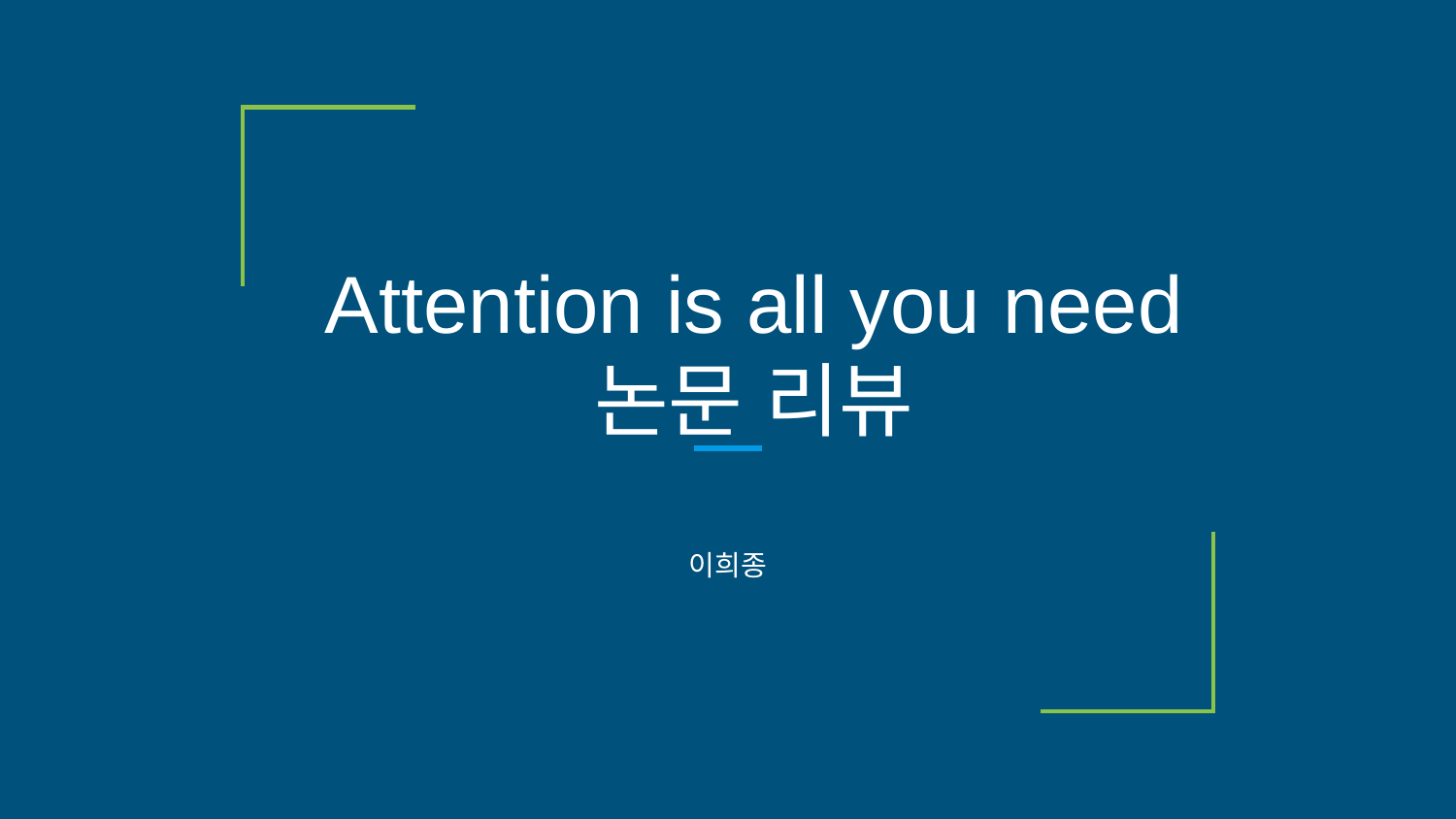

Attention is all you need 논문 리뷰
이희종